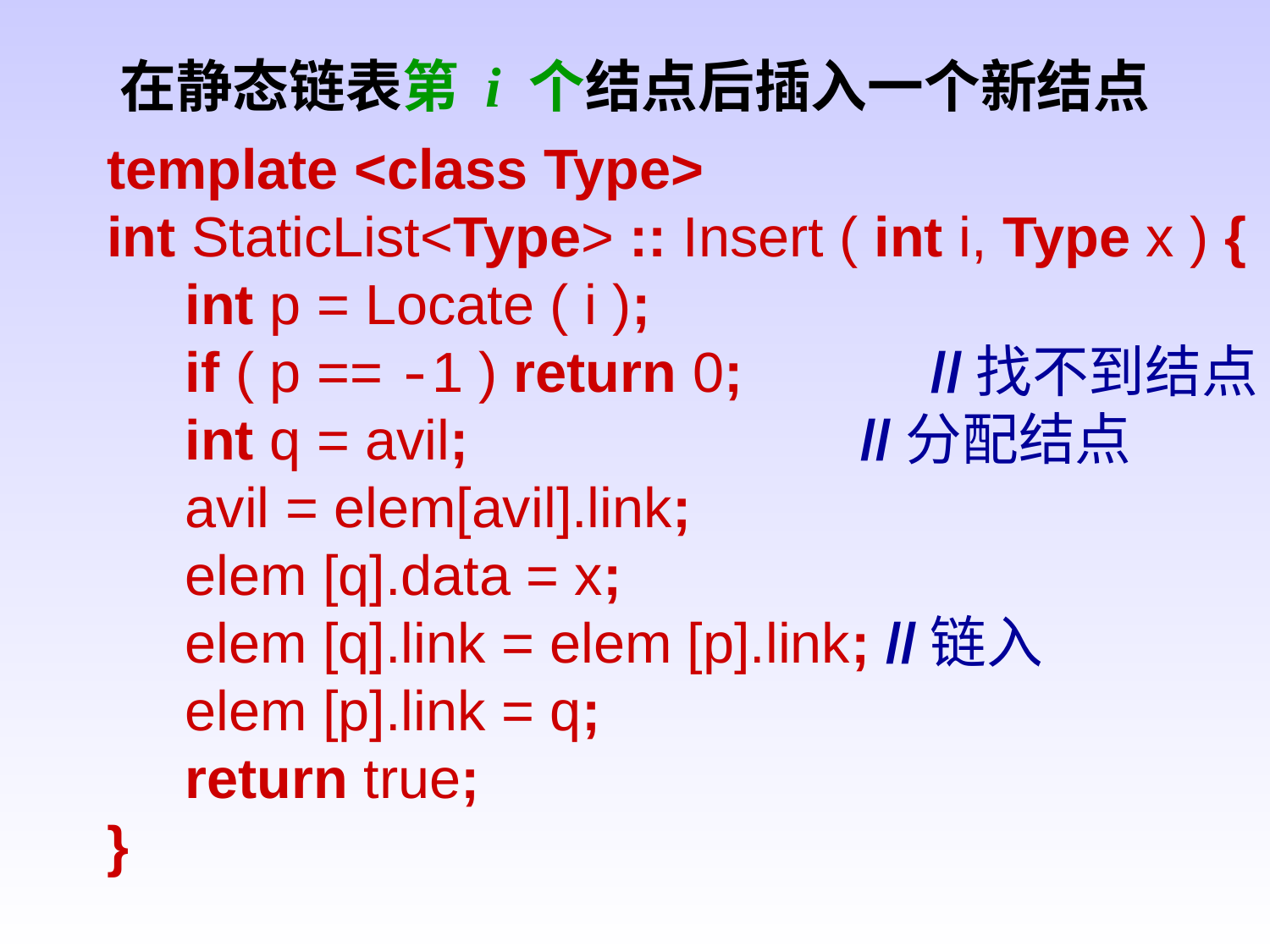

# 在静态链表第 i 个结点后插入一个新结点
template <class Type>
int StaticList<Type> :: Insert ( int i, Type x ) {
     int p = Locate ( i );
     if ( p == -1 ) return 0;            //找不到结点
     int q = avil;                         //分配结点
     avil = elem[avil].link;
     elem [q].data = x;
     elem [q].link = elem [p].link; //链入
     elem [p].link = q;
     return true;
}